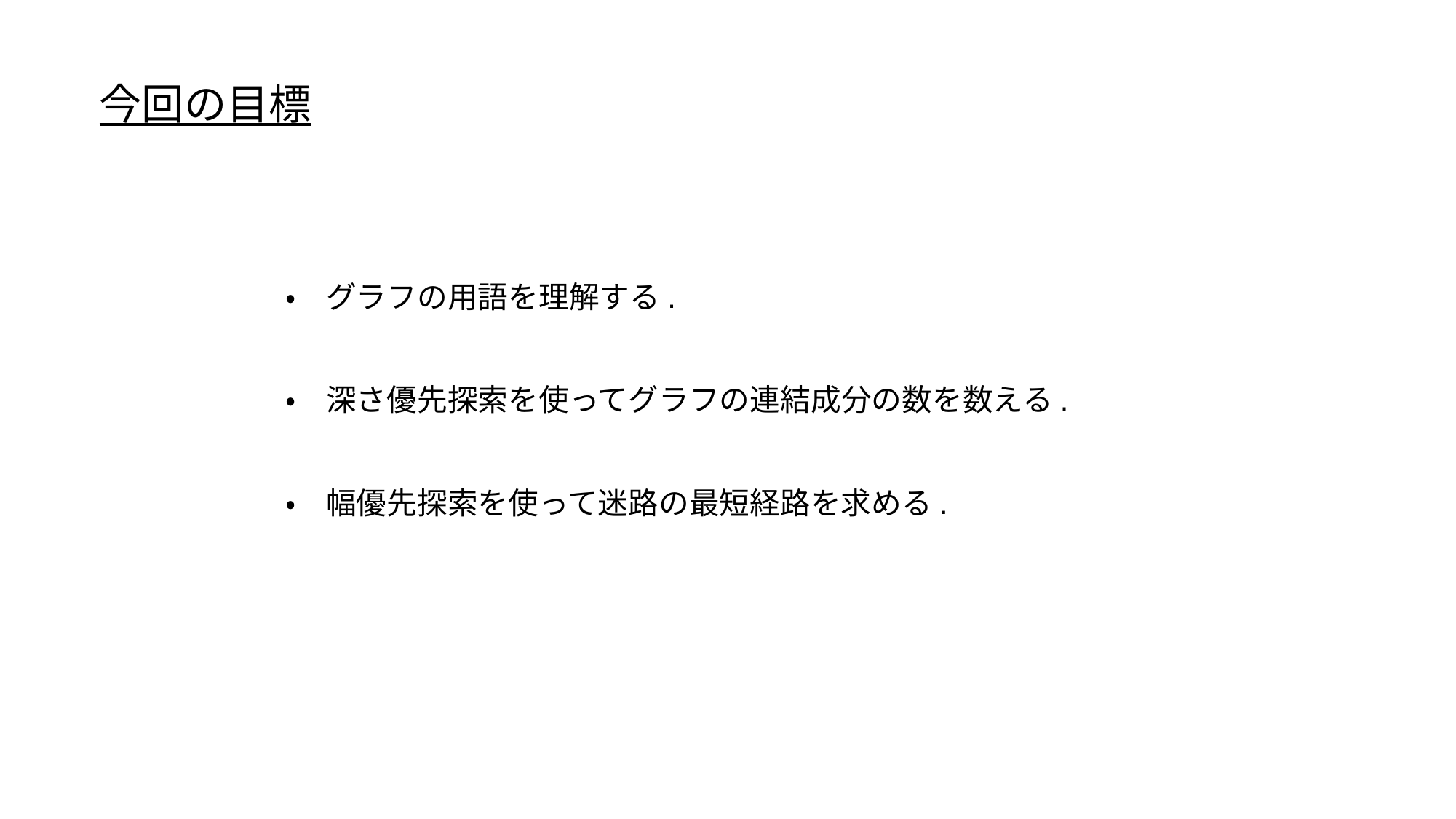

今回の目標
・　グラフの用語を理解する.

・　深さ優先探索を使ってグラフの連結成分の数を数える.

・　幅優先探索を使って迷路の最短経路を求める.